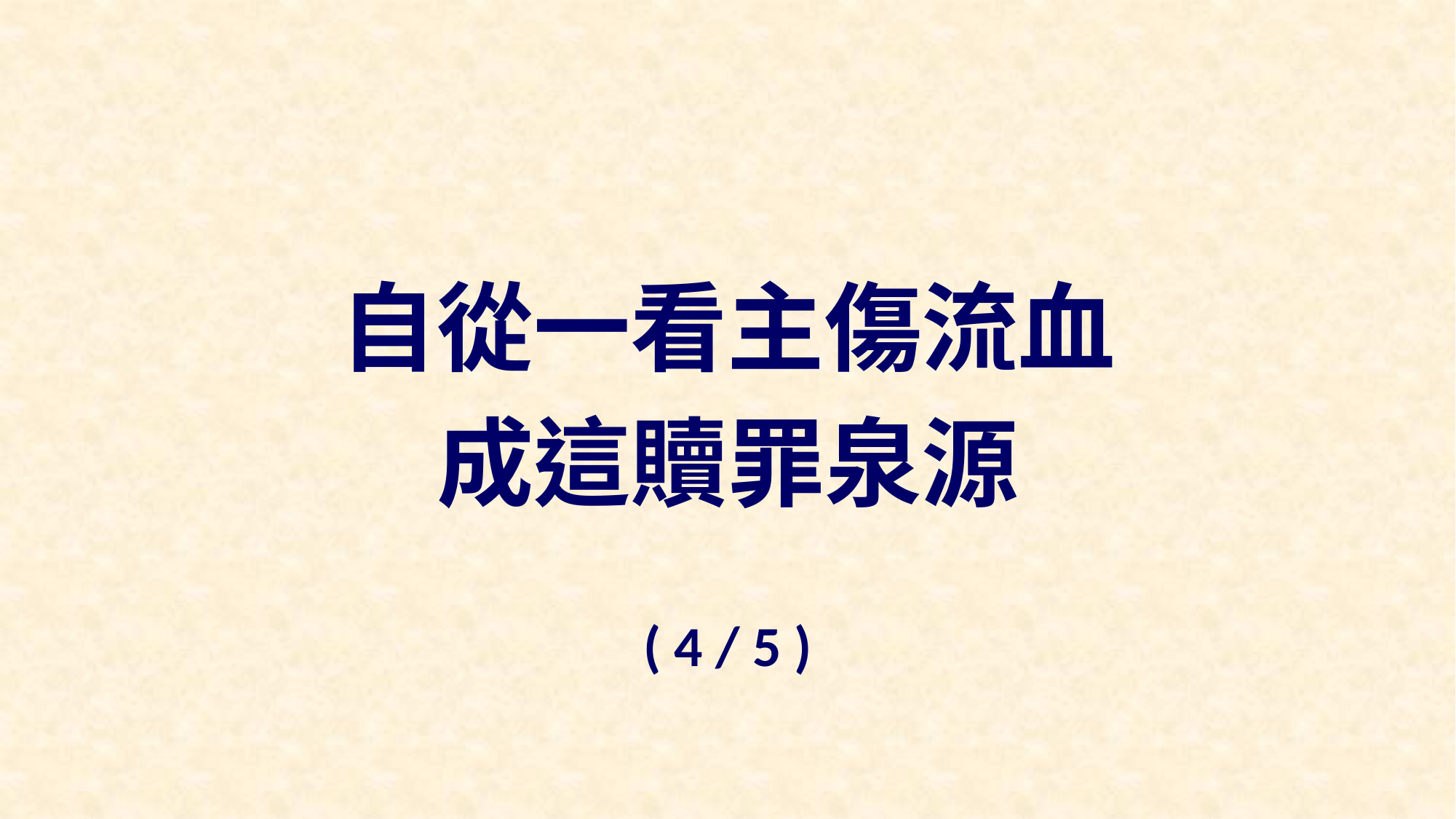

自從一看主傷流血
成這贖罪泉源
( 4 / 5 )